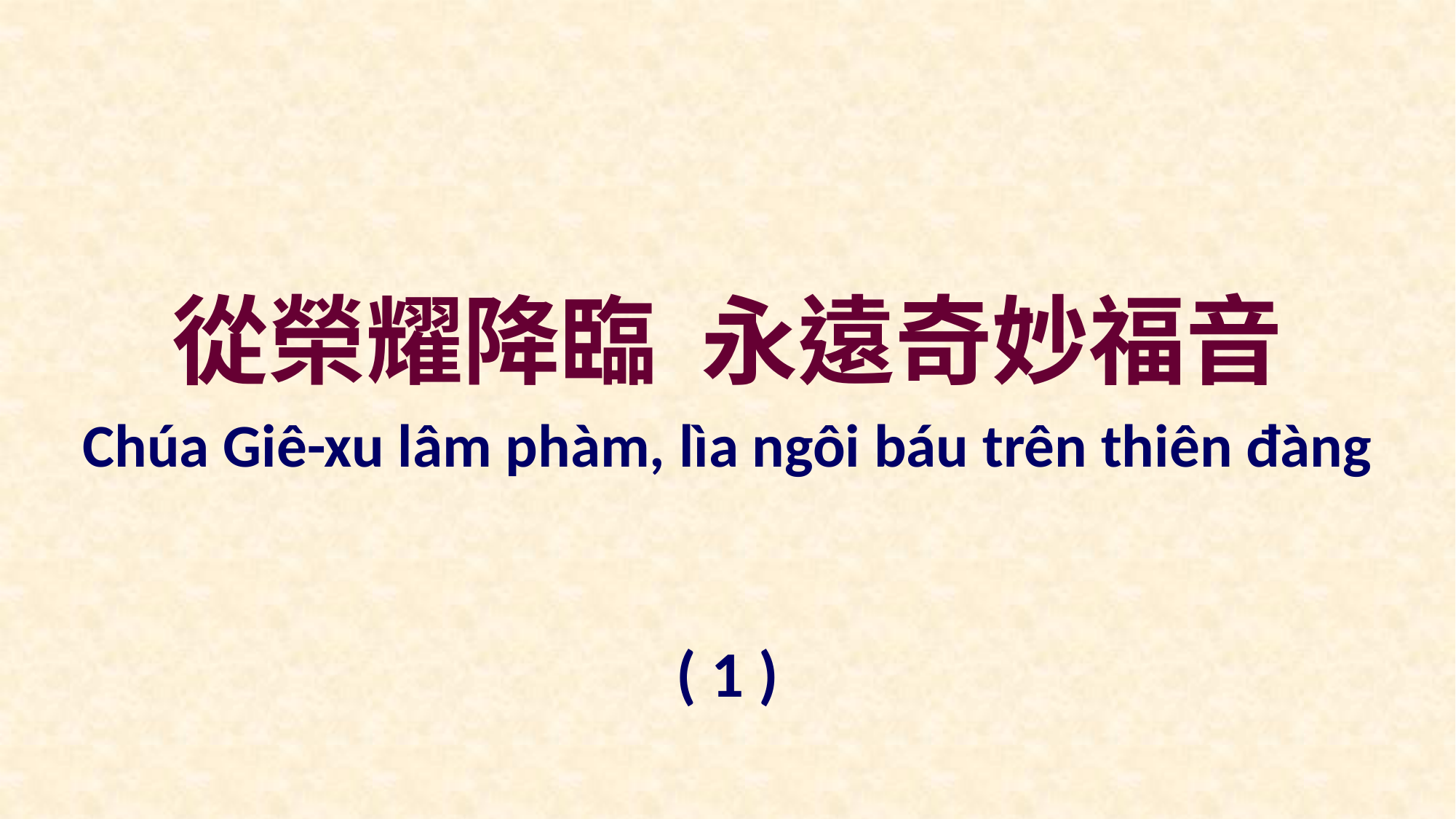

從榮耀降臨  永遠奇妙福音
Chúa Giê-xu lâm phàm, lìa ngôi báu trên thiên đàng
( 1 )